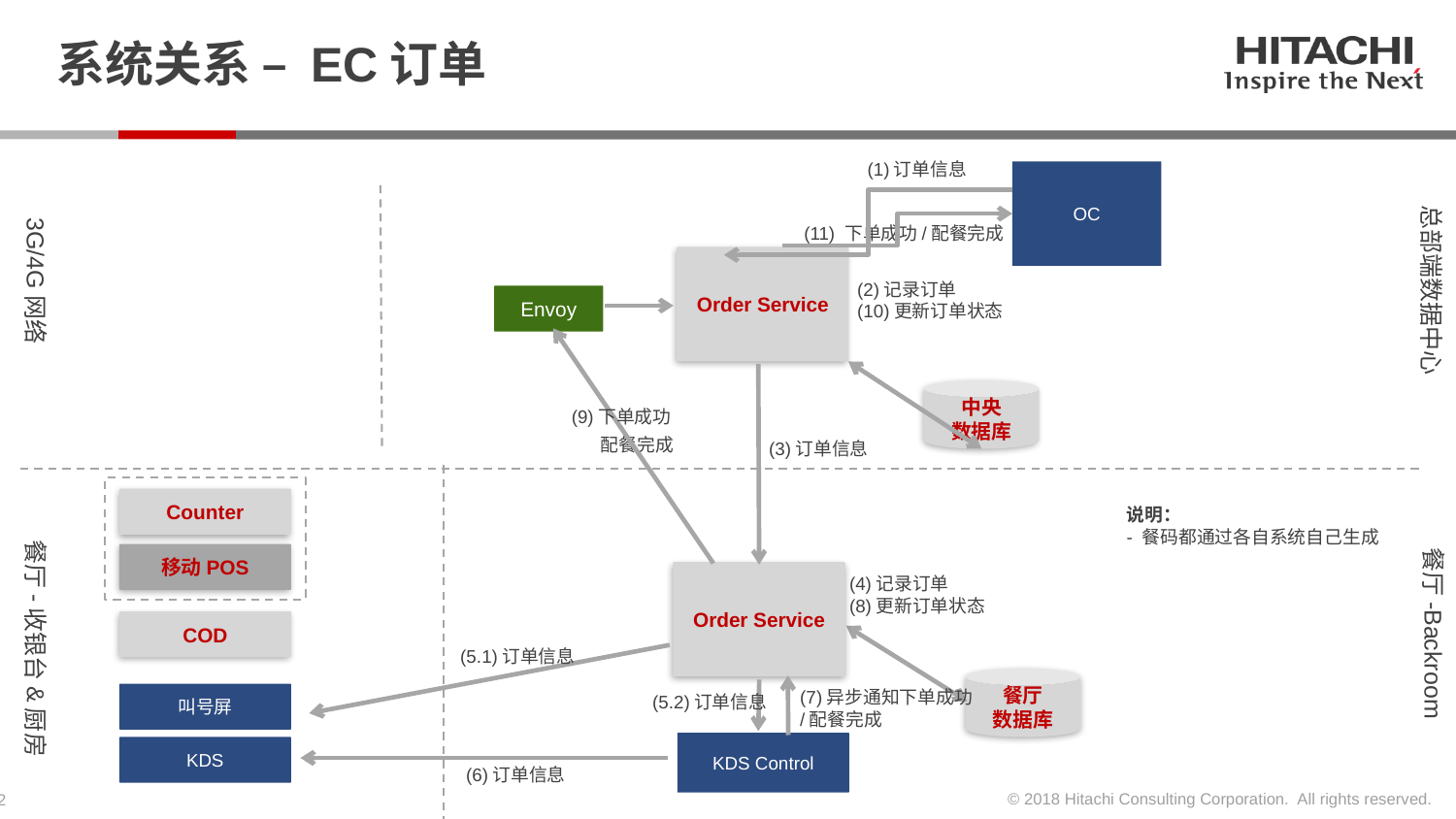

# 系统关系 – EC订单
(1)订单信息
OC
总部端数据中心
3G/4G网络
(11) 下单成功/配餐完成
Order Service
(2)记录订单
(10)更新订单状态
Envoy
中央
数据库
(9)下单成功
配餐完成
(3)订单信息

Counter
说明：
- 餐码都通过各自系统自己生成
餐厅-收银台&厨房
餐厅-Backroom
移动POS
Order Service
(4)记录订单
(8)更新订单状态
COD
(5.1)订单信息
餐厅
数据库
(7)异步通知下单成功
/配餐完成
(5.2)订单信息
叫号屏
KDS Control
KDS
(6)订单信息